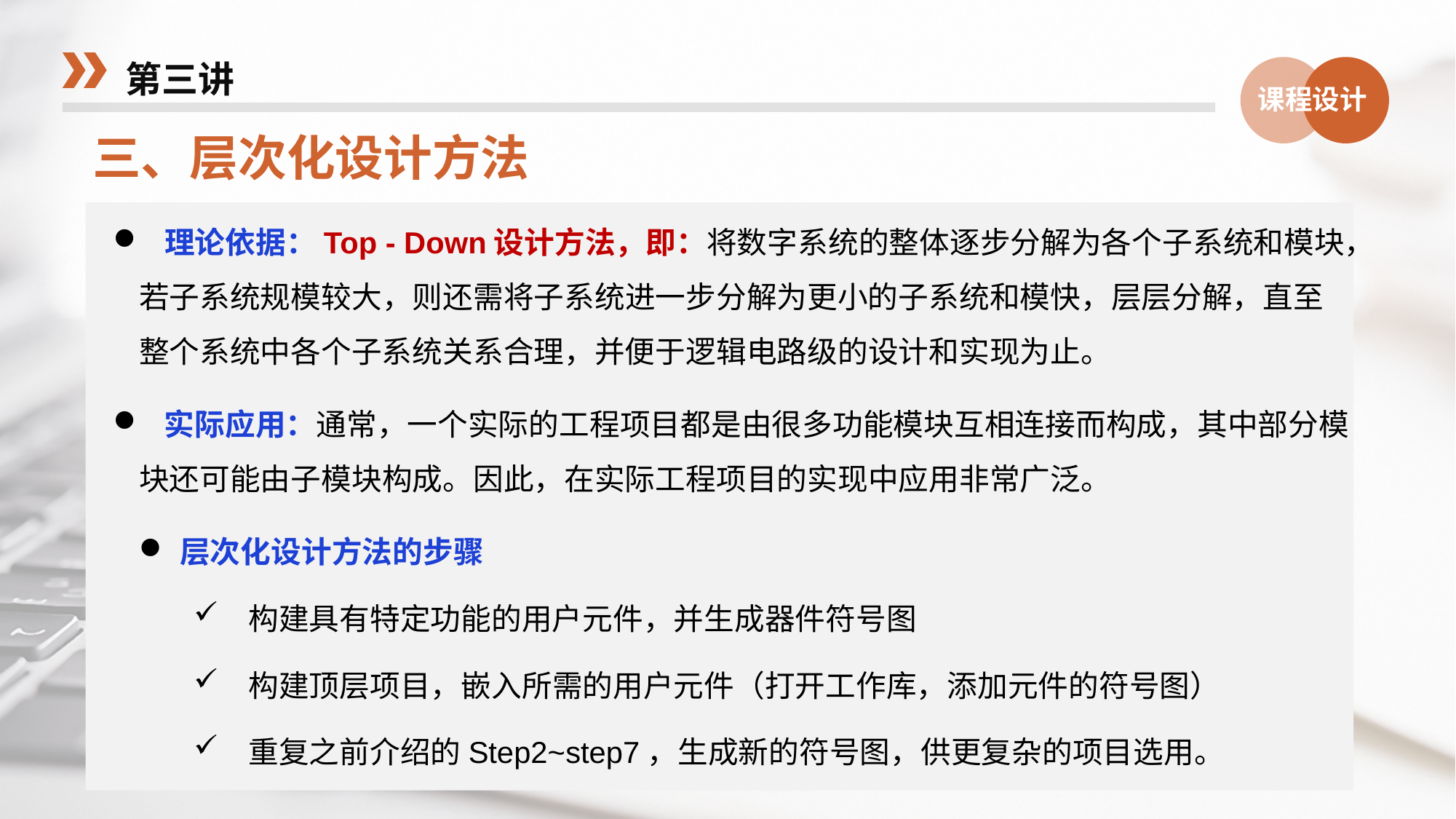

第三讲

课程设计

三、层次化设计方法

  理论依据：Top - Down设计方法，即：将数字系统的整体逐步分解为各个子系统和模块，若子系统规模较大，则还需将子系统进一步分解为更小的子系统和模快，层层分解，直至整个系统中各个子系统关系合理，并便于逻辑电路级的设计和实现为止。
  实际应用：通常，一个实际的工程项目都是由很多功能模块互相连接而构成，其中部分模块还可能由子模块构成。因此，在实际工程项目的实现中应用非常广泛。
层次化设计方法的步骤
 构建具有特定功能的用户元件，并生成器件符号图
 构建顶层项目，嵌入所需的用户元件（打开工作库，添加元件的符号图）
 重复之前介绍的Step2~step7，生成新的符号图，供更复杂的项目选用。